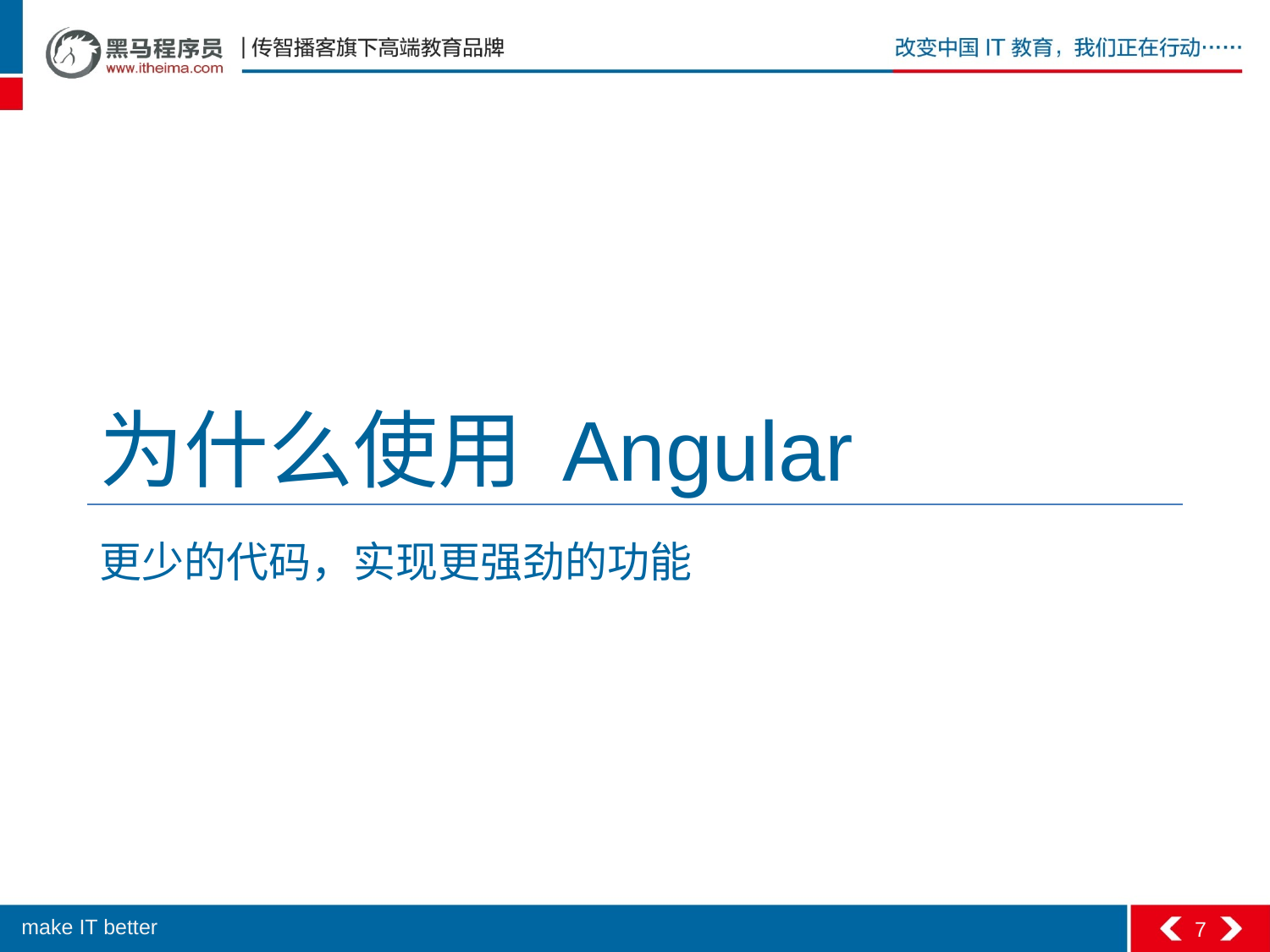

# 为什么使用 Angular
更少的代码，实现更强劲的功能
7

make IT better